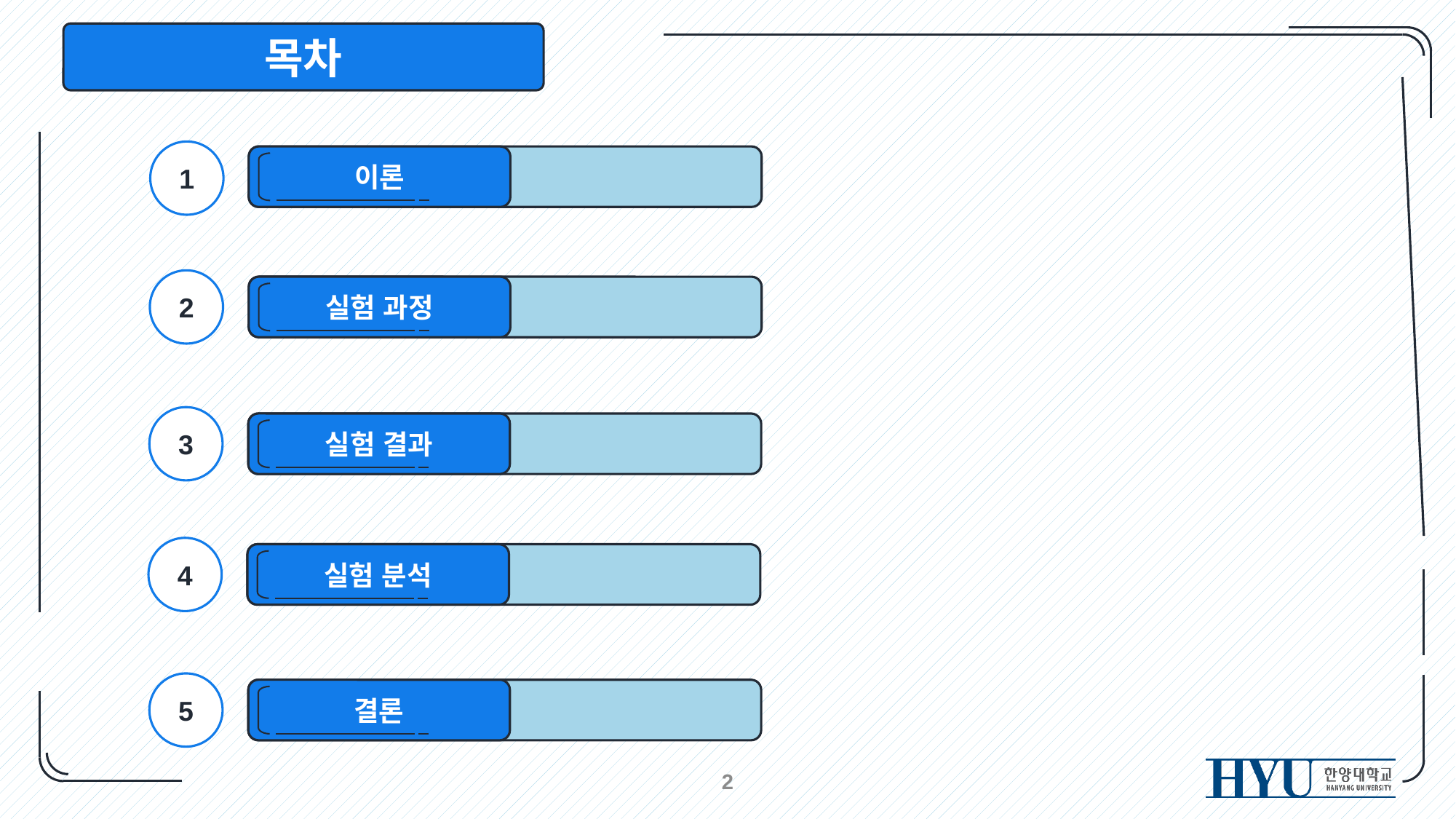

목차

1
이론

2
실험 과정

3
실험 결과

4
실험 분석

5
결론

2